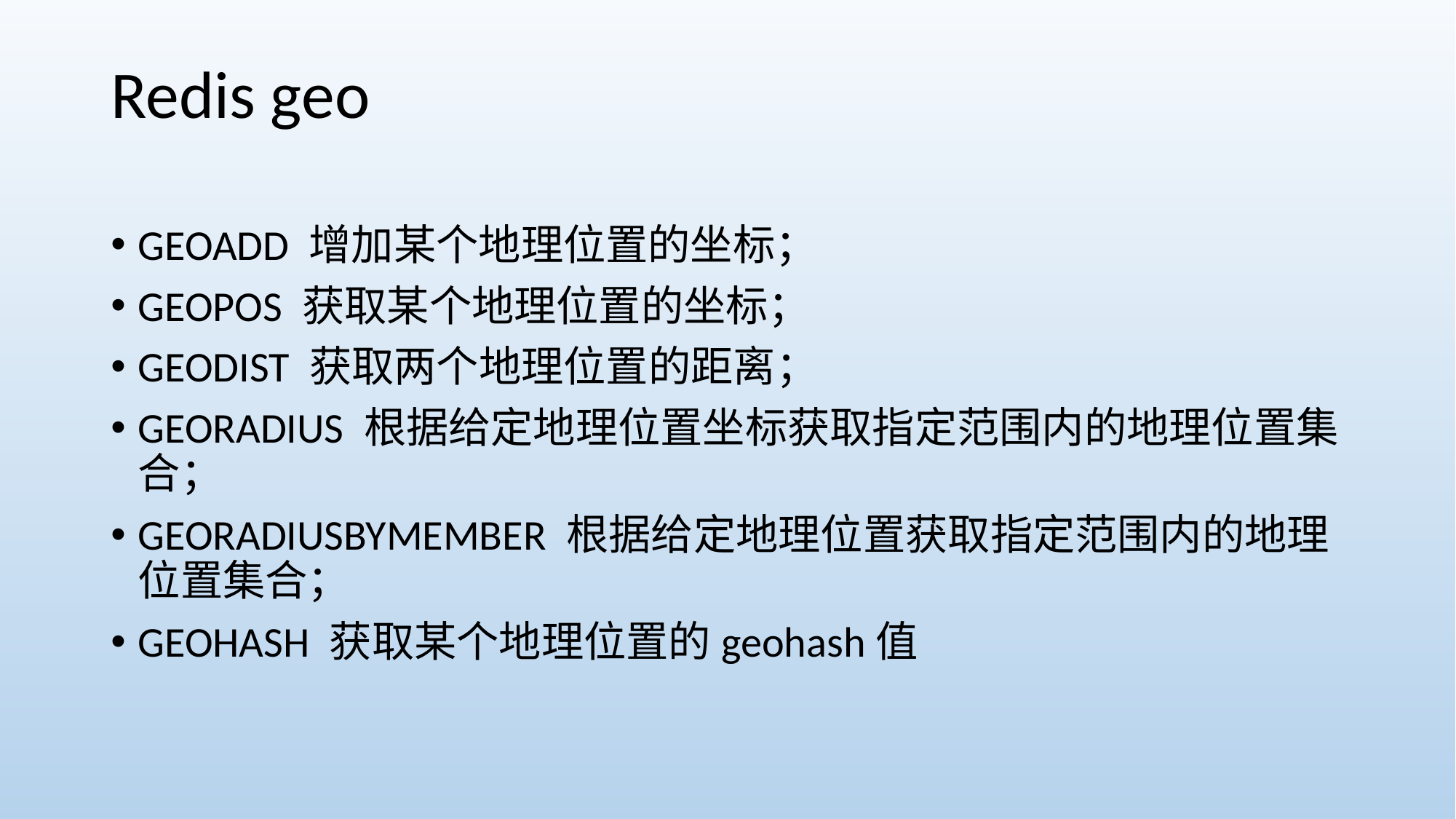

# Redis geo
GEOADD 增加某个地理位置的坐标；
GEOPOS 获取某个地理位置的坐标；
GEODIST 获取两个地理位置的距离；
GEORADIUS 根据给定地理位置坐标获取指定范围内的地理位置集合；
GEORADIUSBYMEMBER 根据给定地理位置获取指定范围内的地理位置集合；
GEOHASH 获取某个地理位置的geohash值